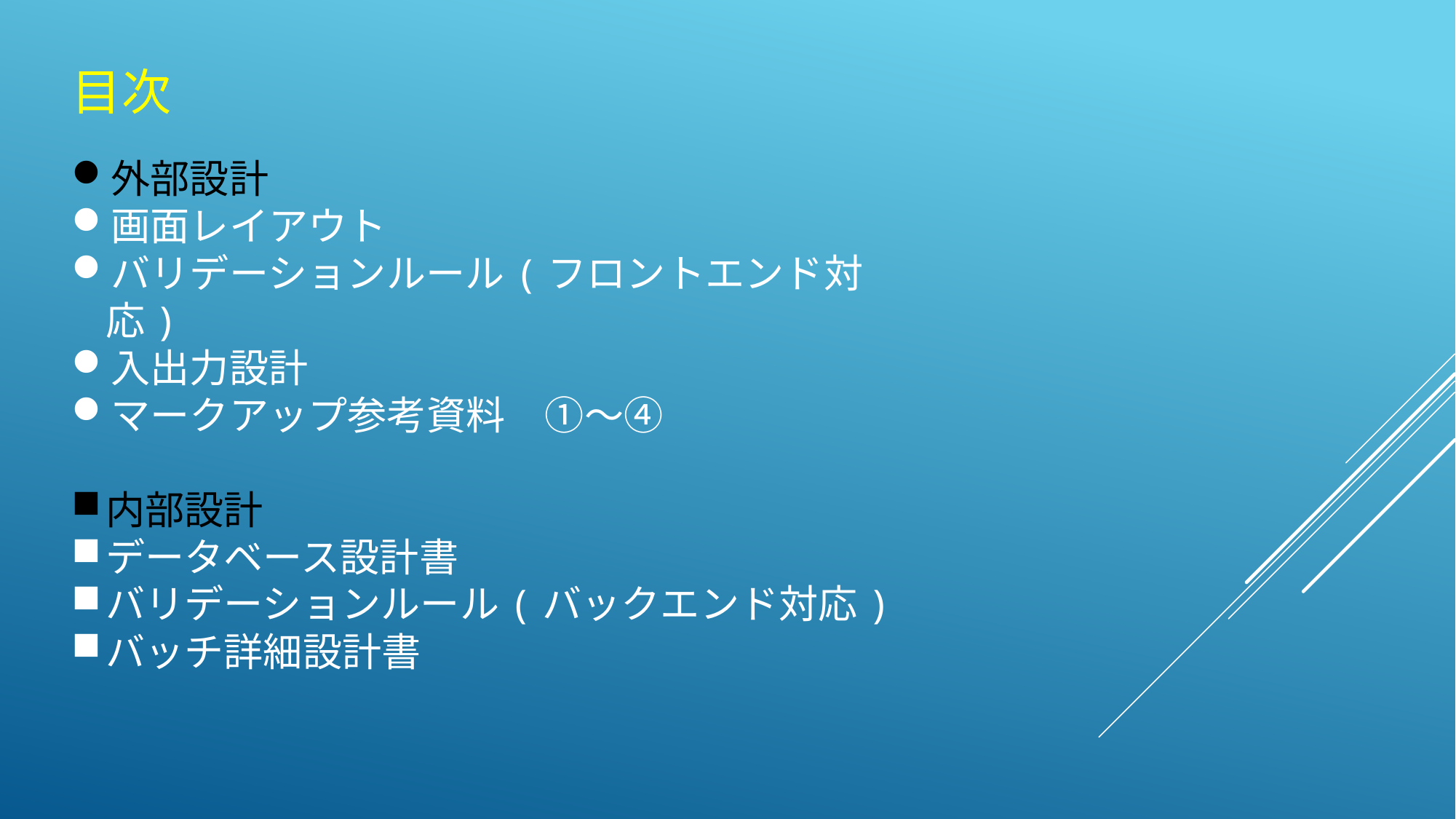

# 目次
外部設計
画面レイアウト
バリデーションルール(フロントエンド対応)
入出力設計
マークアップ参考資料　①～④

内部設計
データベース設計書
バリデーションルール(バックエンド対応)
バッチ詳細設計書